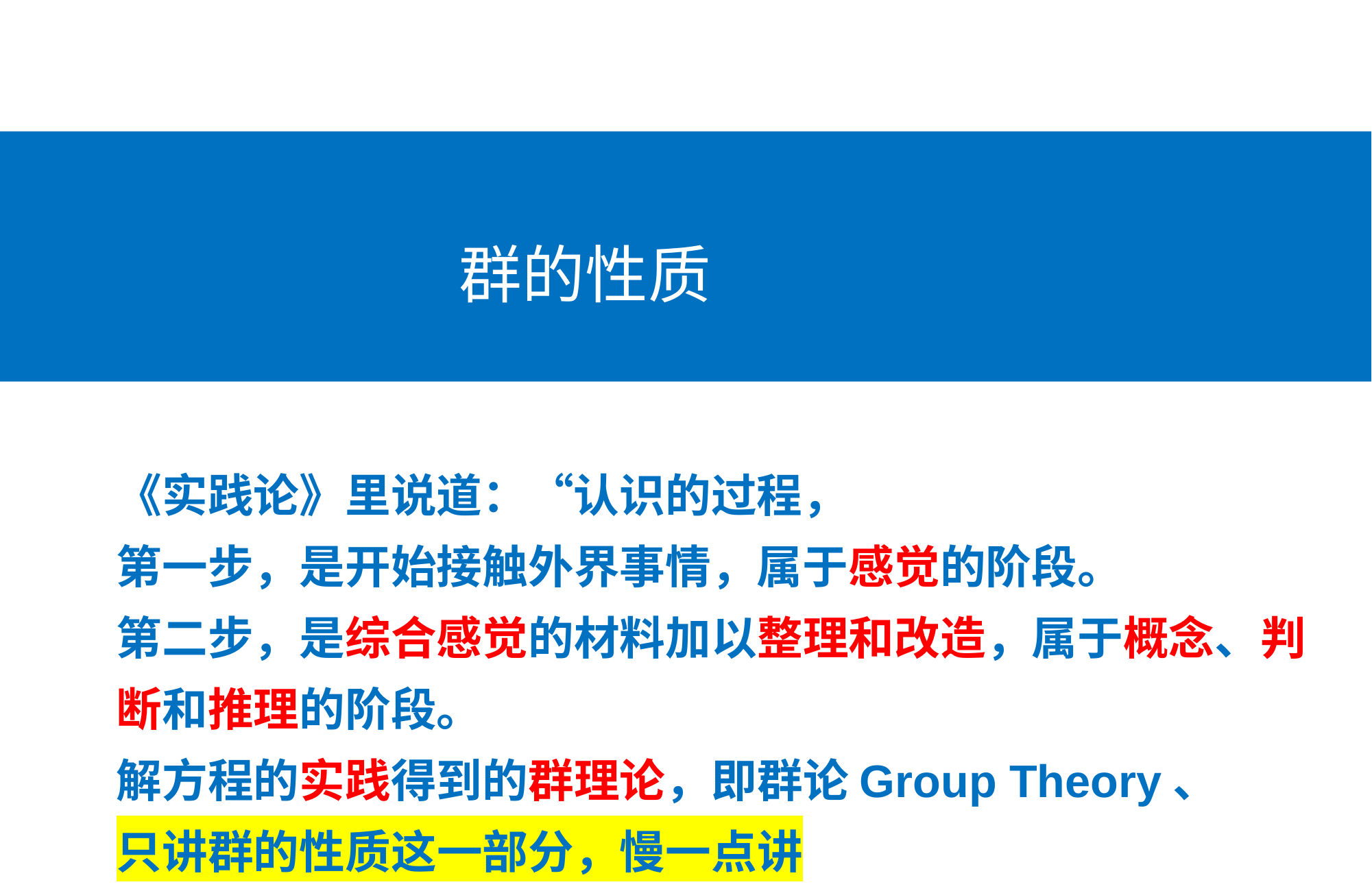

群的性质
《实践论》里说道：“认识的过程，
第一步，是开始接触外界事情，属于感觉的阶段。
第二步，是综合感觉的材料加以整理和改造，属于概念、判断和推理的阶段。
解方程的实践得到的群理论，即群论Group Theory、
只讲群的性质这一部分，慢一点讲